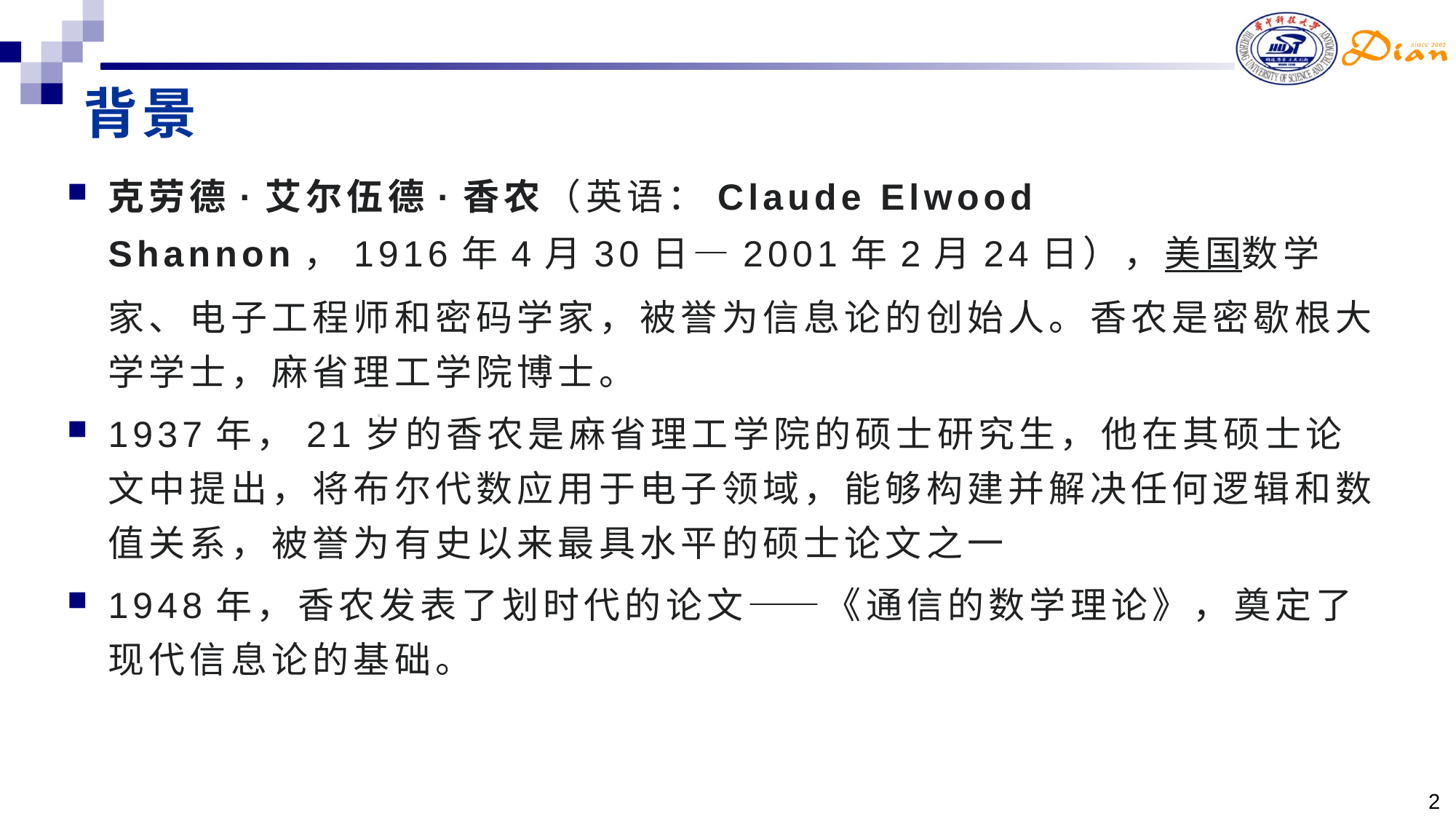

# 背景
克劳德·艾尔伍德·香农（英语：Claude Elwood Shannon，1916年4月30日—2001年2月24日），美国数学家、电子工程师和密码学家，被誉为信息论的创始人。香农是密歇根大学学士，麻省理工学院博士。
1937年，21岁的香农是麻省理工学院的硕士研究生，他在其硕士论文中提出，将布尔代数应用于电子领域，能够构建并解决任何逻辑和数值关系，被誉为有史以来最具水平的硕士论文之一
1948年，香农发表了划时代的论文——《通信的数学理论》，奠定了现代信息论的基础。
·
·
2